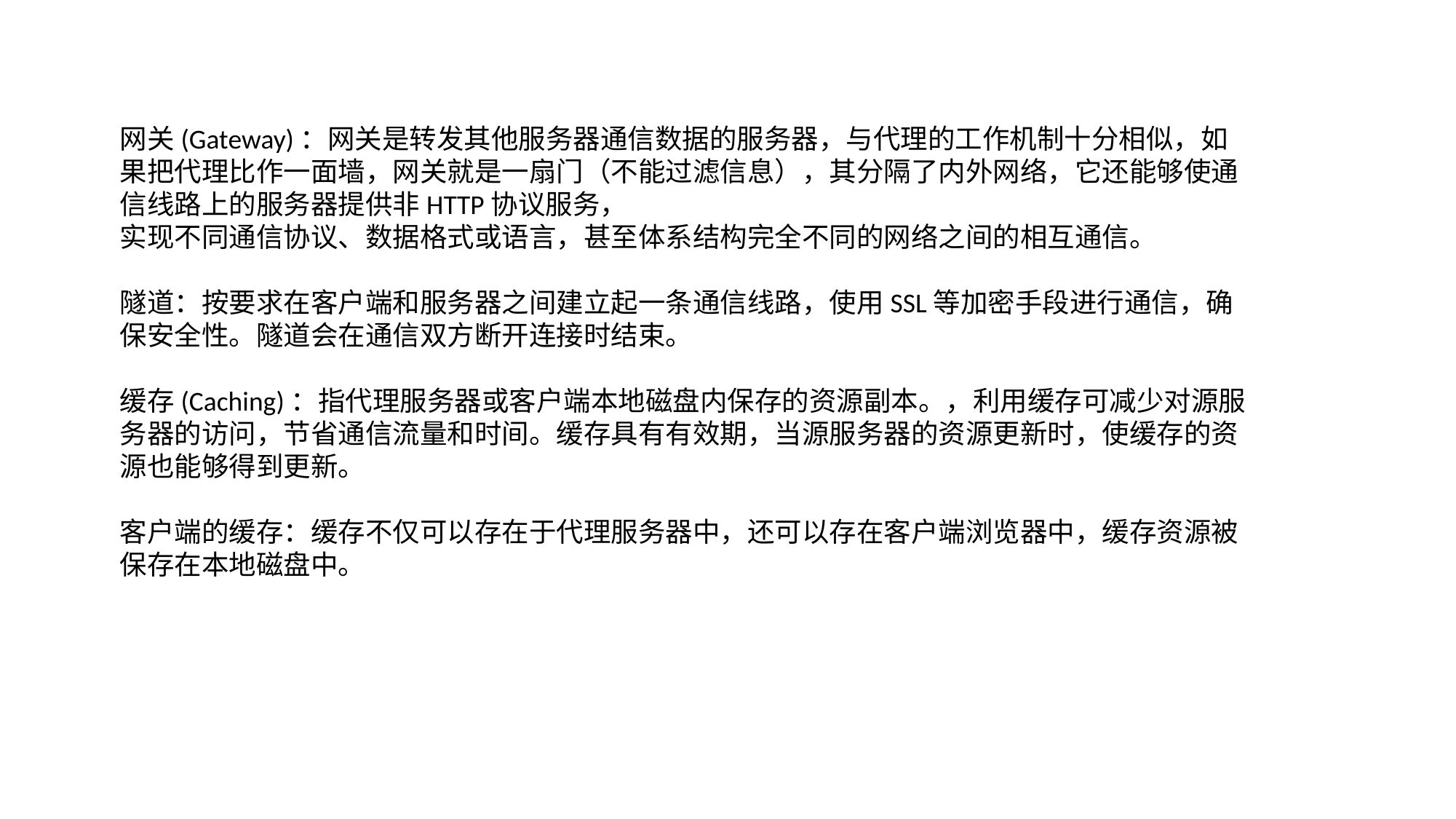

网关(Gateway)：网关是转发其他服务器通信数据的服务器，与代理的工作机制十分相似，如果把代理比作一面墙，网关就是一扇门（不能过滤信息），其分隔了内外网络，它还能够使通信线路上的服务器提供非HTTP协议服务，
实现不同通信协议、数据格式或语言，甚至体系结构完全不同的网络之间的相互通信。

隧道：按要求在客户端和服务器之间建立起一条通信线路，使用SSL等加密手段进行通信，确保安全性。隧道会在通信双方断开连接时结束。

缓存(Caching)：指代理服务器或客户端本地磁盘内保存的资源副本。，利用缓存可减少对源服务器的访问，节省通信流量和时间。缓存具有有效期，当源服务器的资源更新时，使缓存的资源也能够得到更新。

客户端的缓存：缓存不仅可以存在于代理服务器中，还可以存在客户端浏览器中，缓存资源被保存在本地磁盘中。